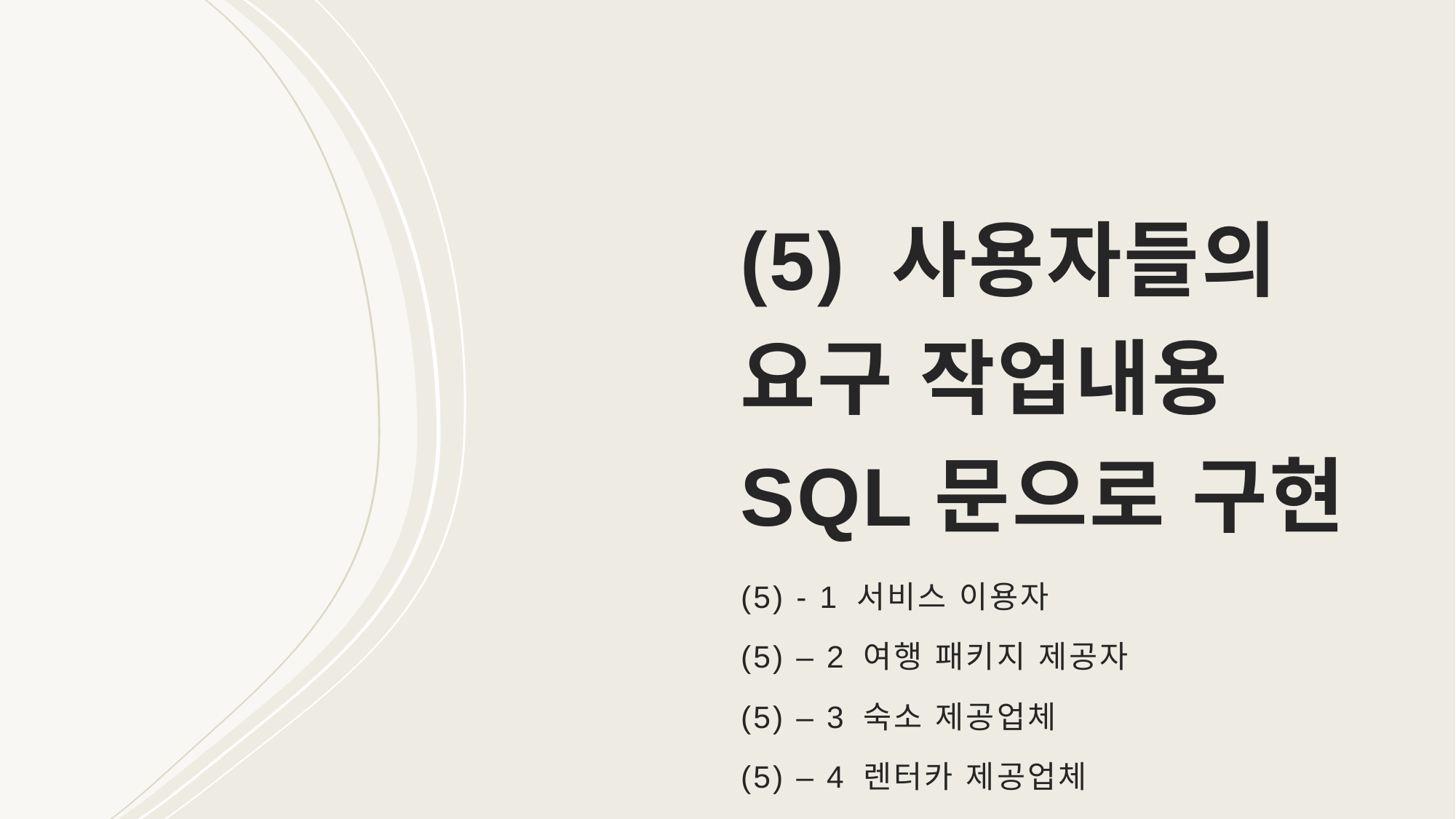

# (5) 사용자들의 요구 작업내용 SQL문으로 구현
(5) - 1 서비스 이용자
(5) – 2 여행 패키지 제공자
(5) – 3 숙소 제공업체
(5) – 4 렌터카 제공업체